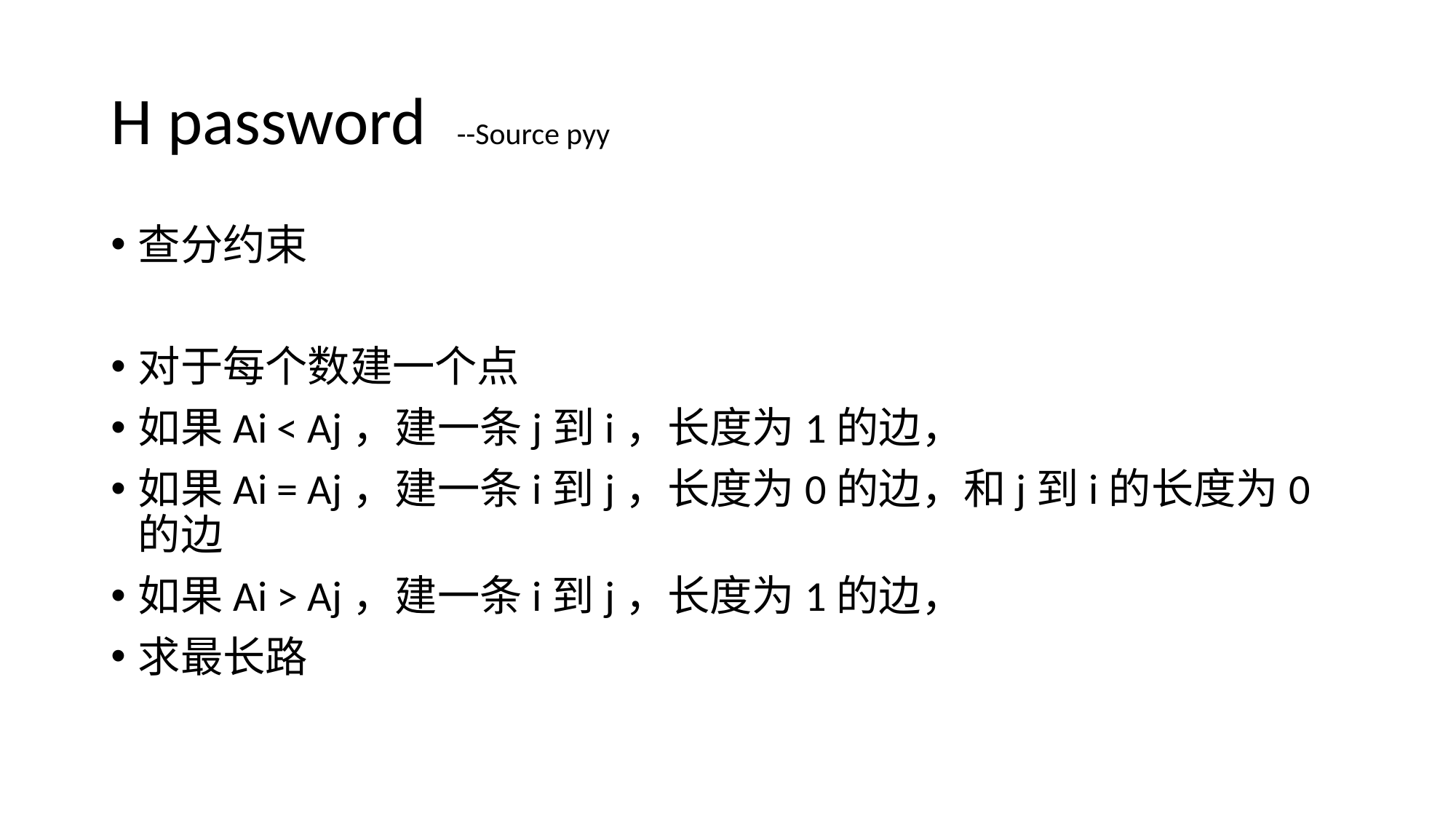

# H password  --Source pyy
查分约束

对于每个数建一个点
如果Ai < Aj，建一条j到i，长度为1的边，
如果Ai = Aj，建一条i到j，长度为0的边，和j到i的长度为0的边
如果Ai > Aj，建一条i到j，长度为1的边，
求最长路